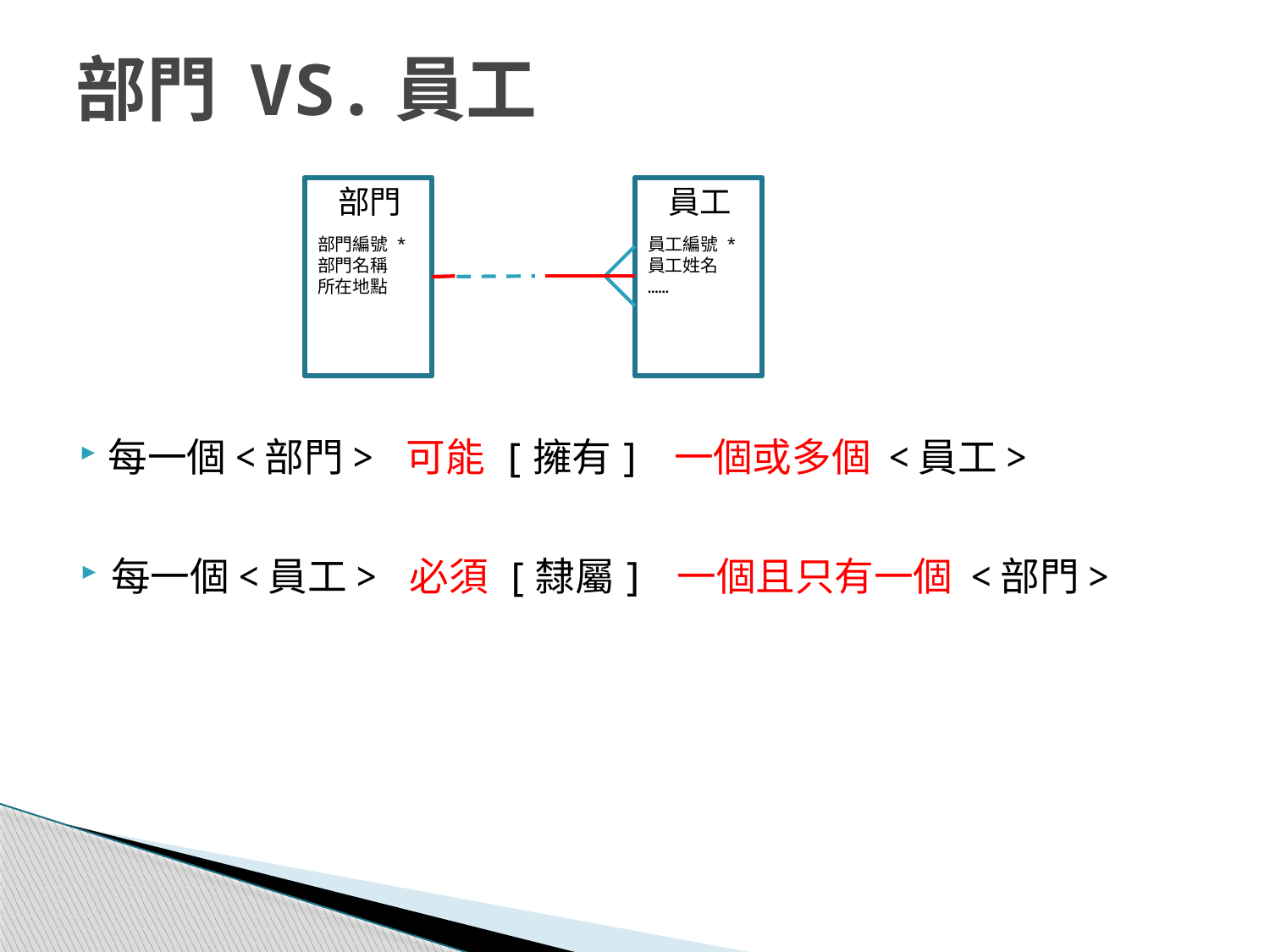

# 部門 VS.員工
部門
員工

部門編號 *
部門名稱
所在地點
員工編號 *
員工姓名
……
每一個<部門> 可能 [擁有] 一個或多個 <員工>
每一個<員工> 必須 [隸屬] 一個且只有一個 <部門>